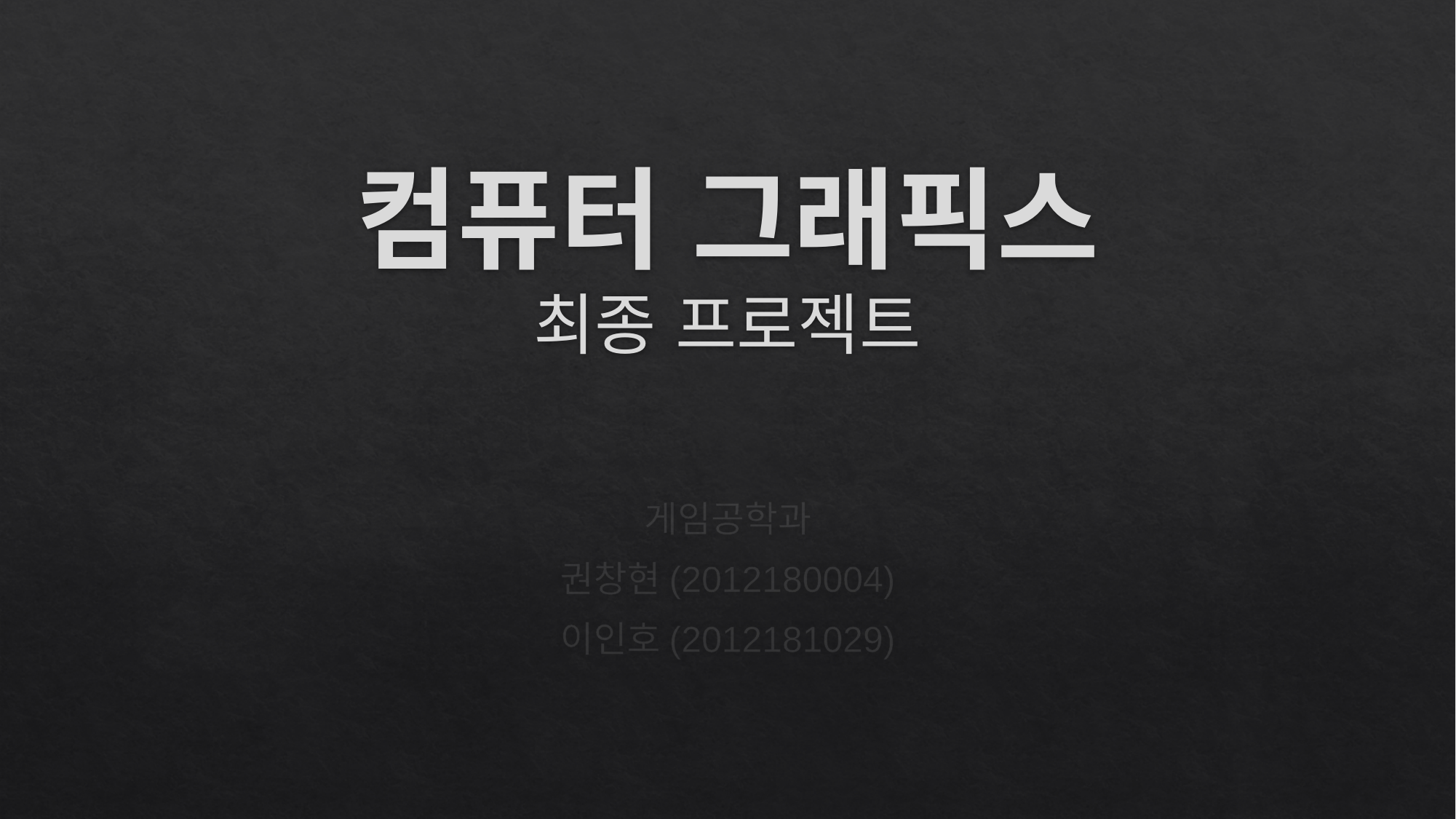

# 컴퓨터 그래픽스 최종 프로젝트
게임공학과
권창현(2012180004)
이인호(2012181029)